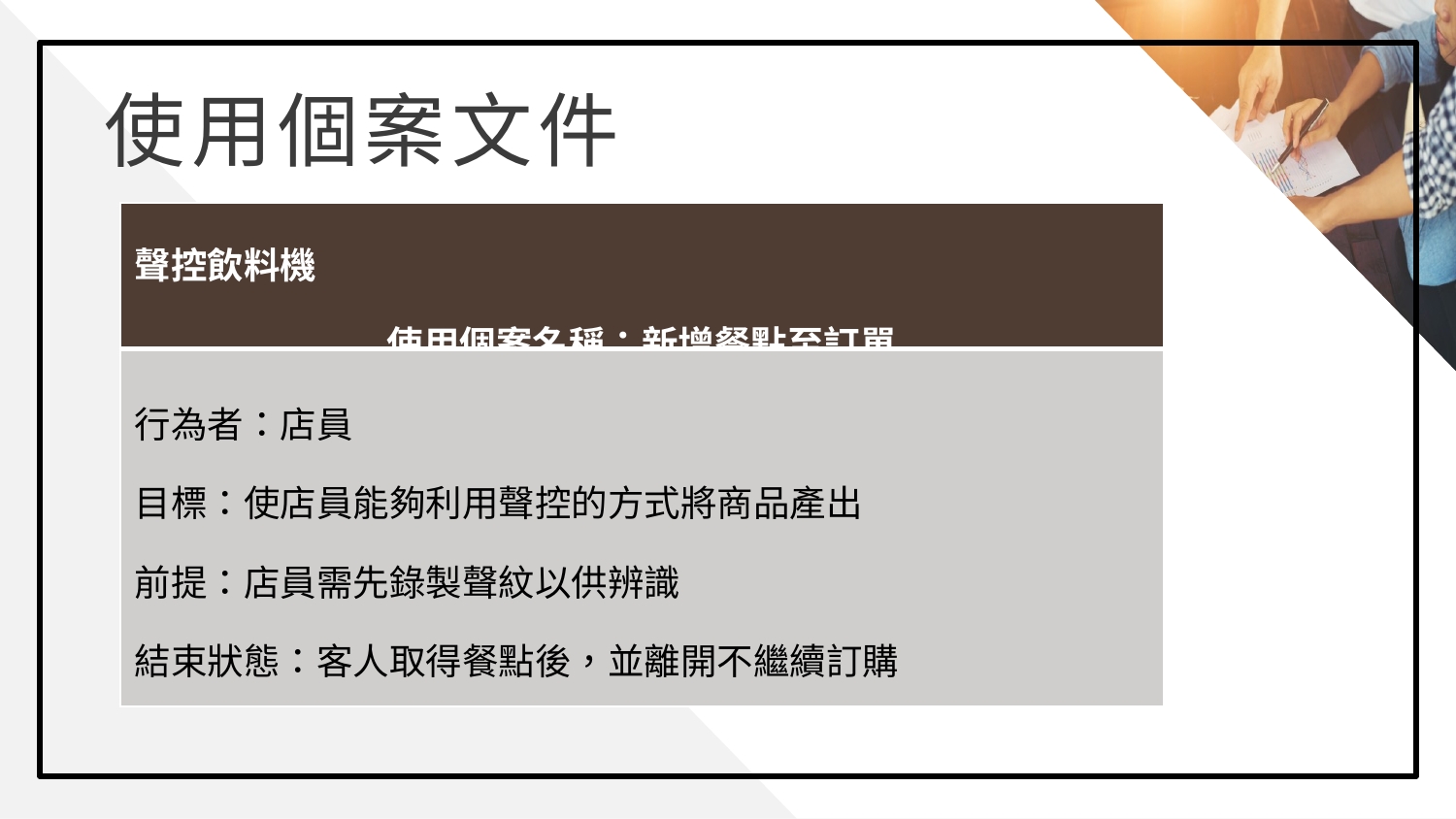

使用個案文件
| 聲控飲料機 使用個案名稱：新增餐點至訂單 |
| --- |
| 行為者：店員 目標：使店員能夠利用聲控的方式將商品產出 前提：店員需先錄製聲紋以供辨識 結束狀態：客人取得餐點後，並離開不繼續訂購 |